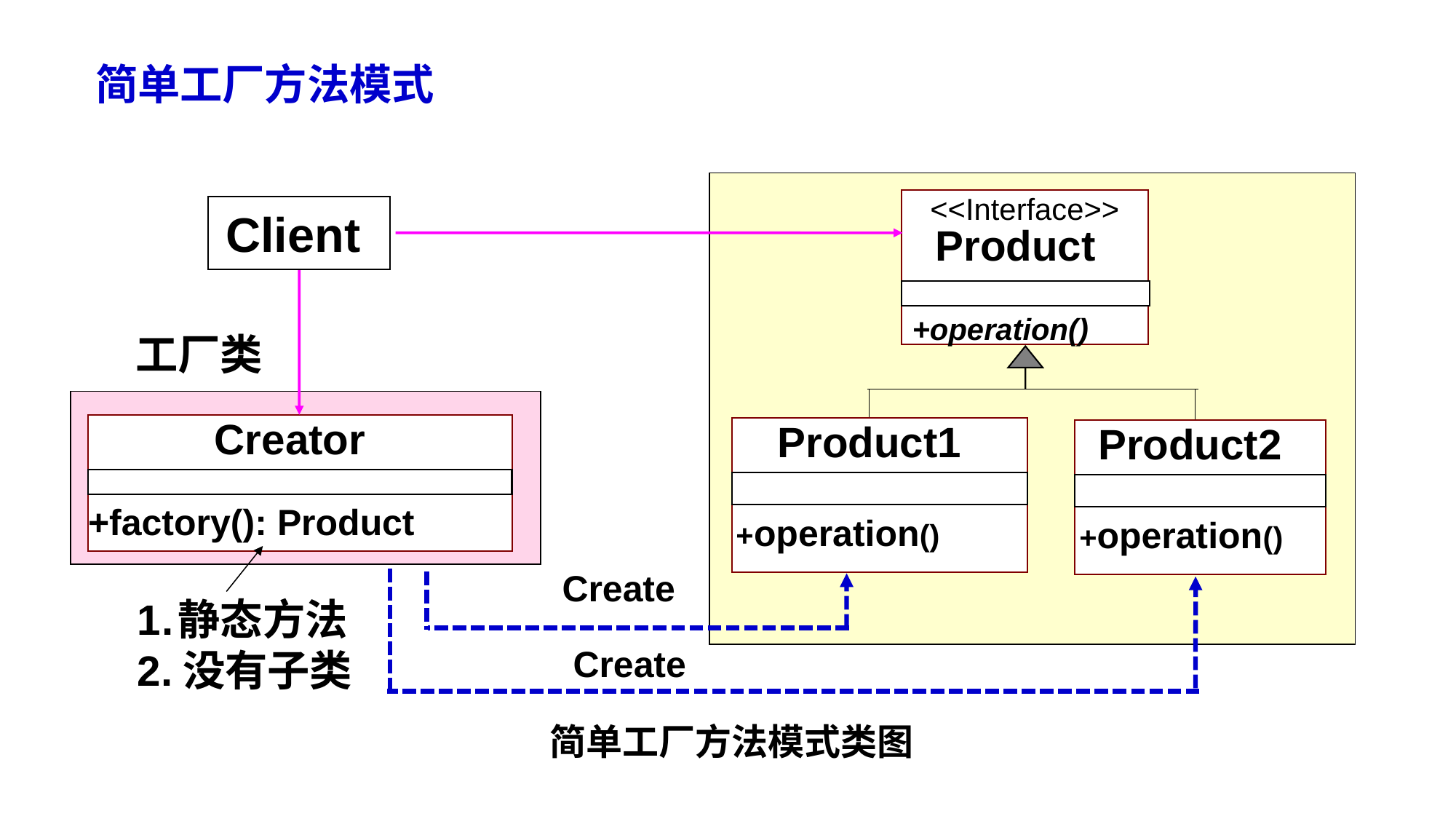

简单工厂方法模式

<<Interface>>
Product
Client

+operation()
工厂类

Creator

+factory(): Product
Product1
Product2

+operation()
+operation()

Create

静态方法
2.没有子类
Create

简单工厂方法模式类图